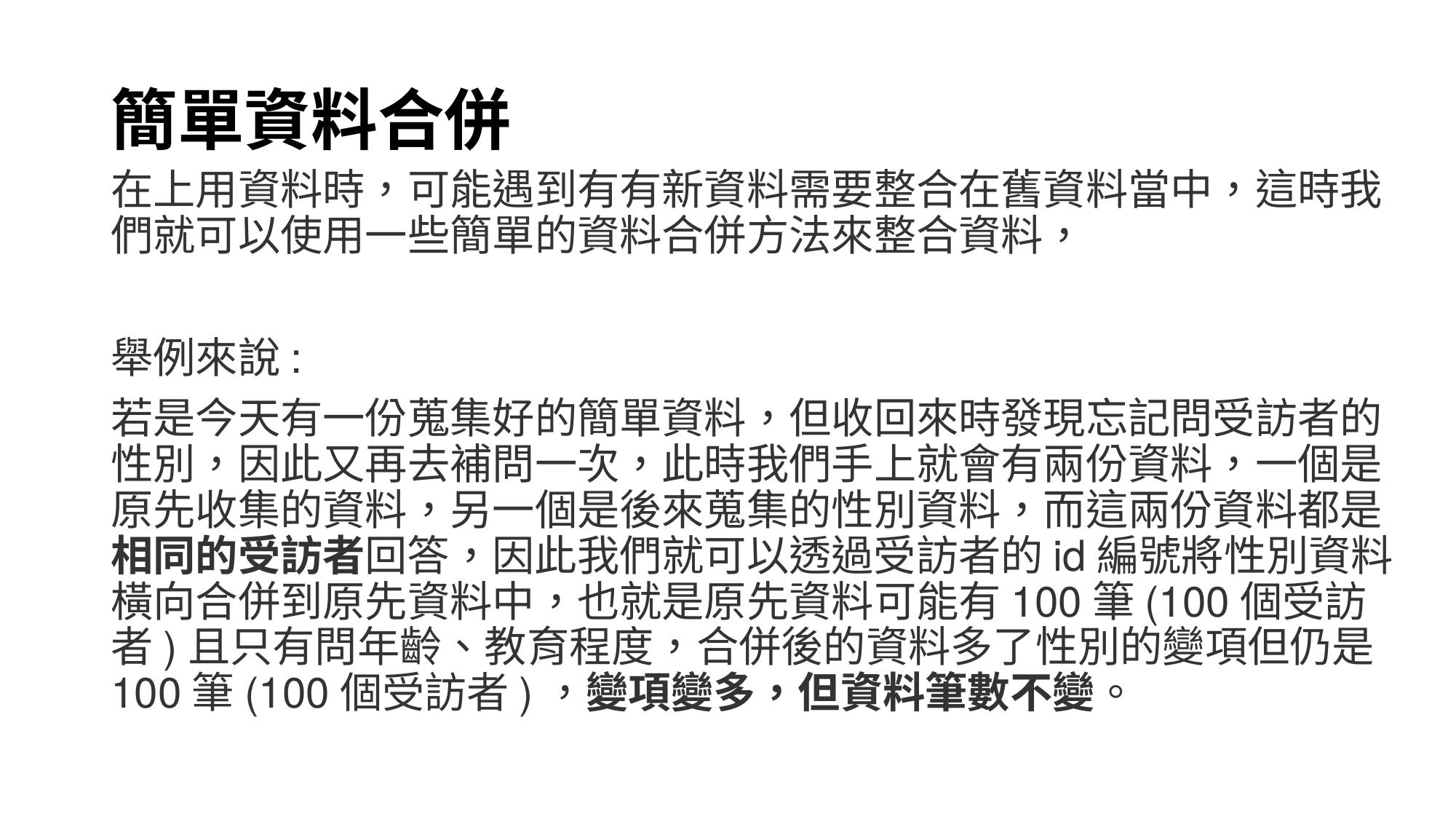

# 簡單資料合併
在上用資料時，可能遇到有有新資料需要整合在舊資料當中，這時我們就可以使用一些簡單的資料合併方法來整合資料，

舉例來說:
若是今天有一份蒐集好的簡單資料，但收回來時發現忘記問受訪者的性別，因此又再去補問一次，此時我們手上就會有兩份資料，一個是原先收集的資料，另一個是後來蒐集的性別資料，而這兩份資料都是相同的受訪者回答，因此我們就可以透過受訪者的id編號將性別資料橫向合併到原先資料中，也就是原先資料可能有100筆(100個受訪者)且只有問年齡、教育程度，合併後的資料多了性別的變項但仍是100筆(100個受訪者)，變項變多，但資料筆數不變。